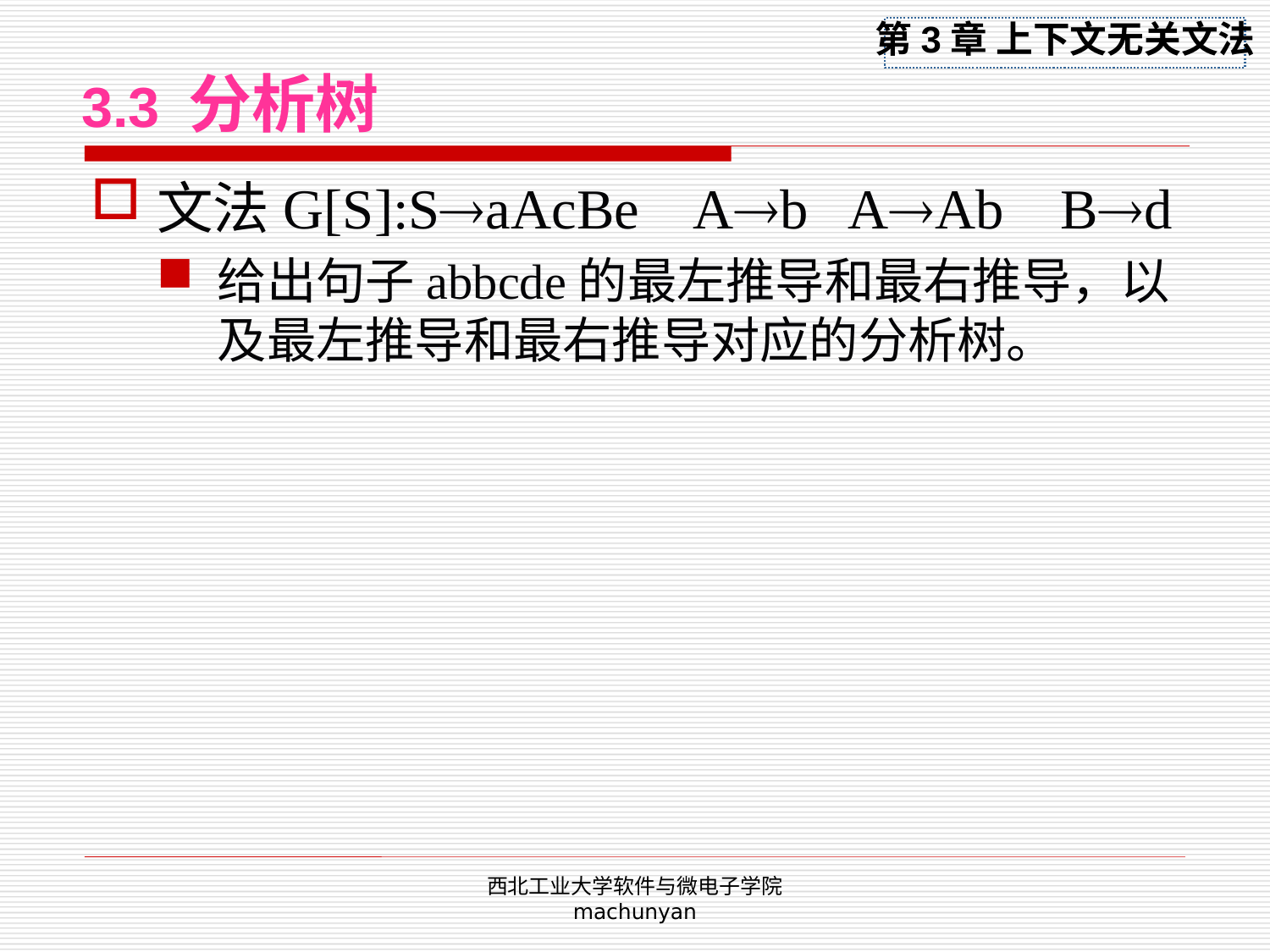

3.3 分析树
文法G[S]:S→aAcBe    A→b   A→Ab    B→d
给出句子abbcde的最左推导和最右推导，以及最左推导和最右推导对应的分析树。

西北工业大学软件与微电子学院 machunyan
69